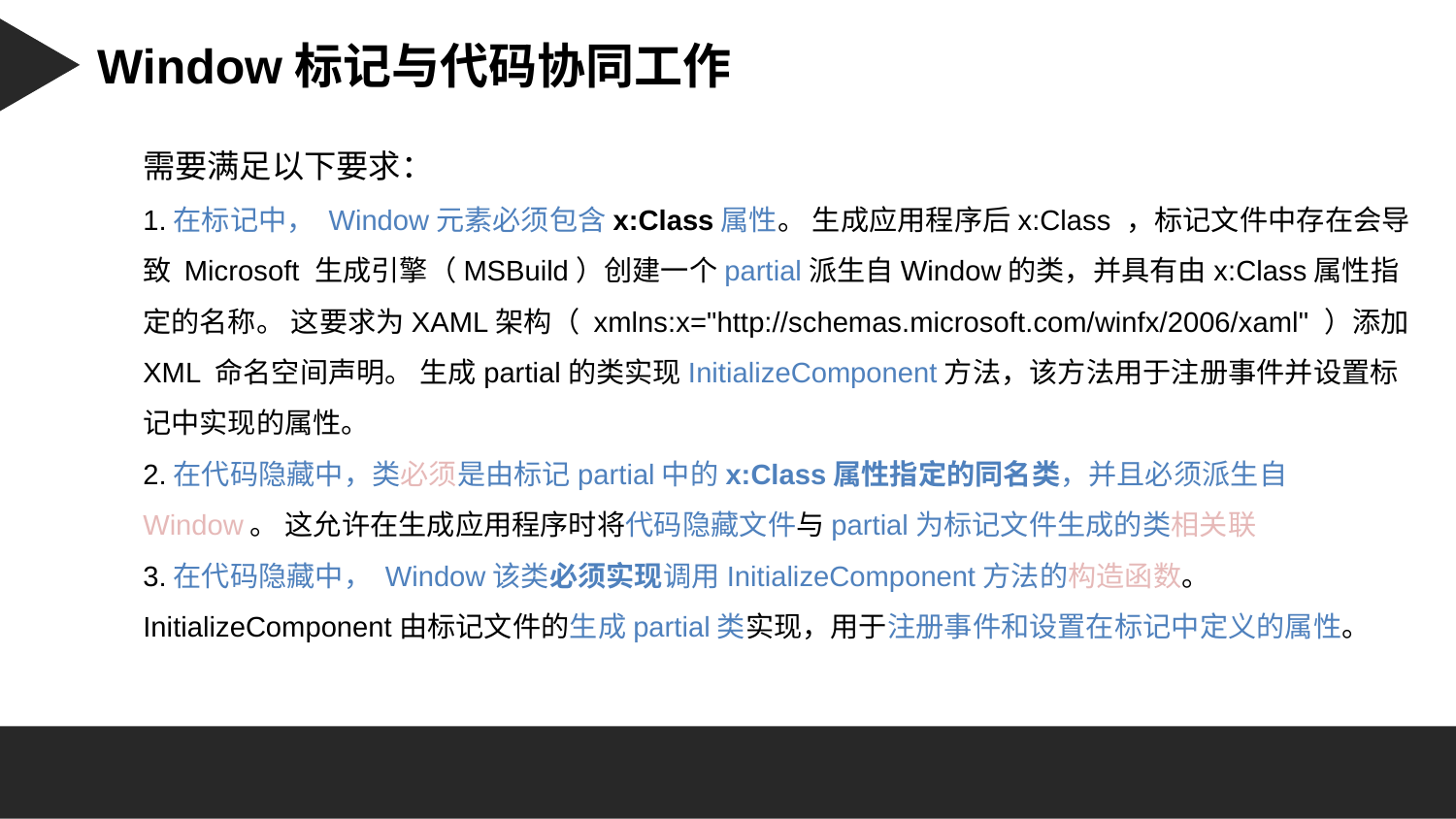

Character 字符串：

Window标记与代码协同工作
需要满足以下要求：
1.在标记中， Window元素必须包含x:Class属性。 生成应用程序后x:Class ，标记文件中存在会导致 Microsoft 生成引擎（MSBuild）创建一个partial派生自Window的类，并具有由x:Class属性指定的名称。 这要求为XAML架构（ xmlns:x="http://schemas.microsoft.com/winfx/2006/xaml" ）添加 XML 命名空间声明。 生成partial的类实现InitializeComponent方法，该方法用于注册事件并设置标记中实现的属性。
2.在代码隐藏中，类必须是由标记partial中的x:Class属性指定的同名类，并且必须派生自Window。 这允许在生成应用程序时将代码隐藏文件与partial为标记文件生成的类相关联
3.在代码隐藏中， Window该类必须实现调用InitializeComponent方法的构造函数。 InitializeComponent由标记文件的生成partial类实现，用于注册事件和设置在标记中定义的属性。